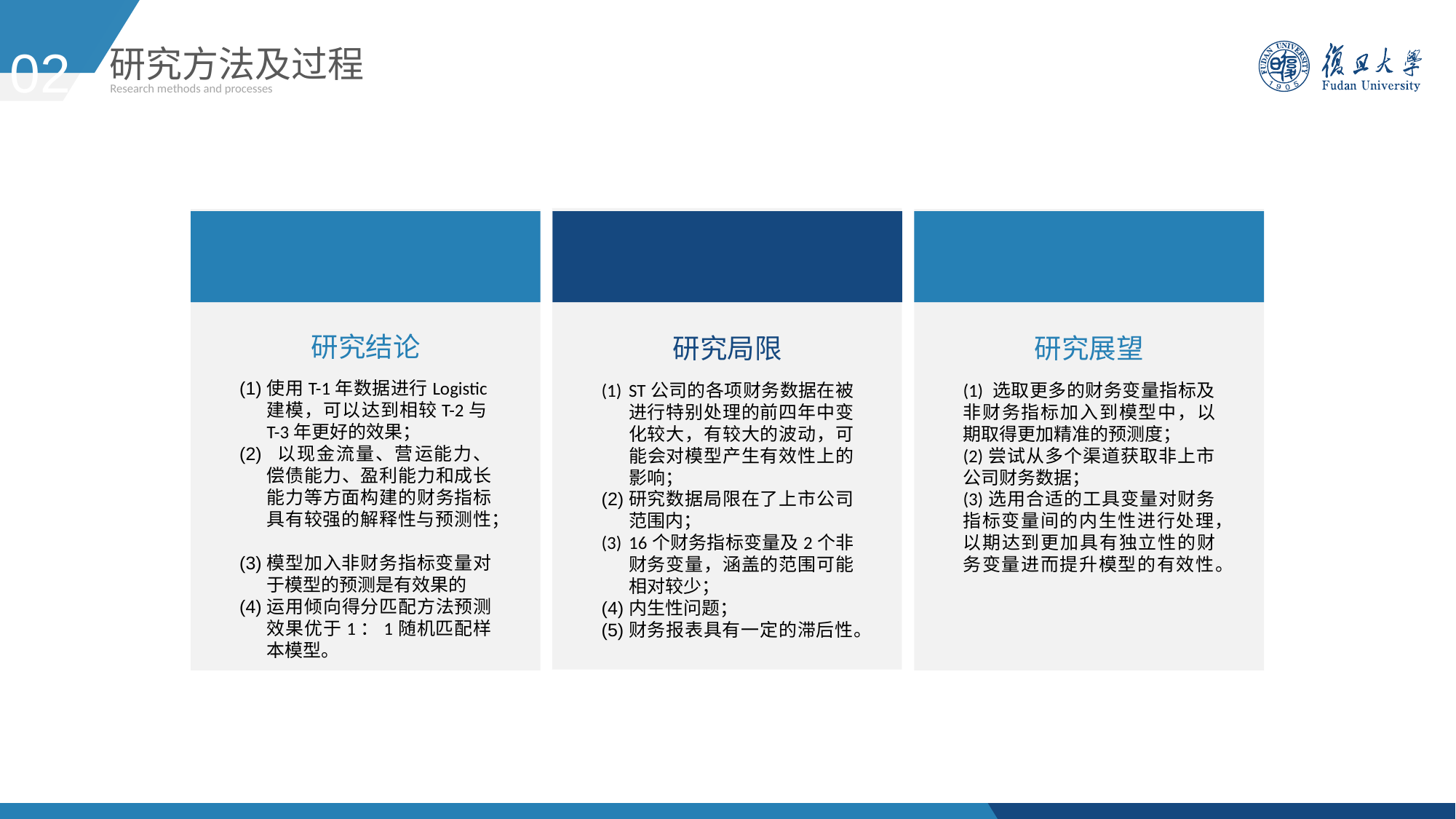

02
研究方法及过程
Research methods and processes

研究结论
研究局限
研究展望
使用T-1年数据进行Logistic建模，可以达到相较T-2与T-3年更好的效果；
 以现金流量、营运能力、偿债能力、盈利能力和成长能力等方面构建的财务指标具有较强的解释性与预测性；
模型加入非财务指标变量对于模型的预测是有效果的
运用倾向得分匹配方法预测效果优于1：1随机匹配样本模型。
ST公司的各项财务数据在被进行特别处理的前四年中变化较大，有较大的波动，可能会对模型产生有效性上的影响；
研究数据局限在了上市公司范围内；
16个财务指标变量及2个非财务变量，涵盖的范围可能相对较少；
内生性问题；
财务报表具有一定的滞后性。

(1) 选取更多的财务变量指标及非财务指标加入到模型中，以期取得更加精准的预测度；
(2)尝试从多个渠道获取非上市公司财务数据；
(3)选用合适的工具变量对财务指标变量间的内生性进行处理，以期达到更加具有独立性的财务变量进而提升模型的有效性。